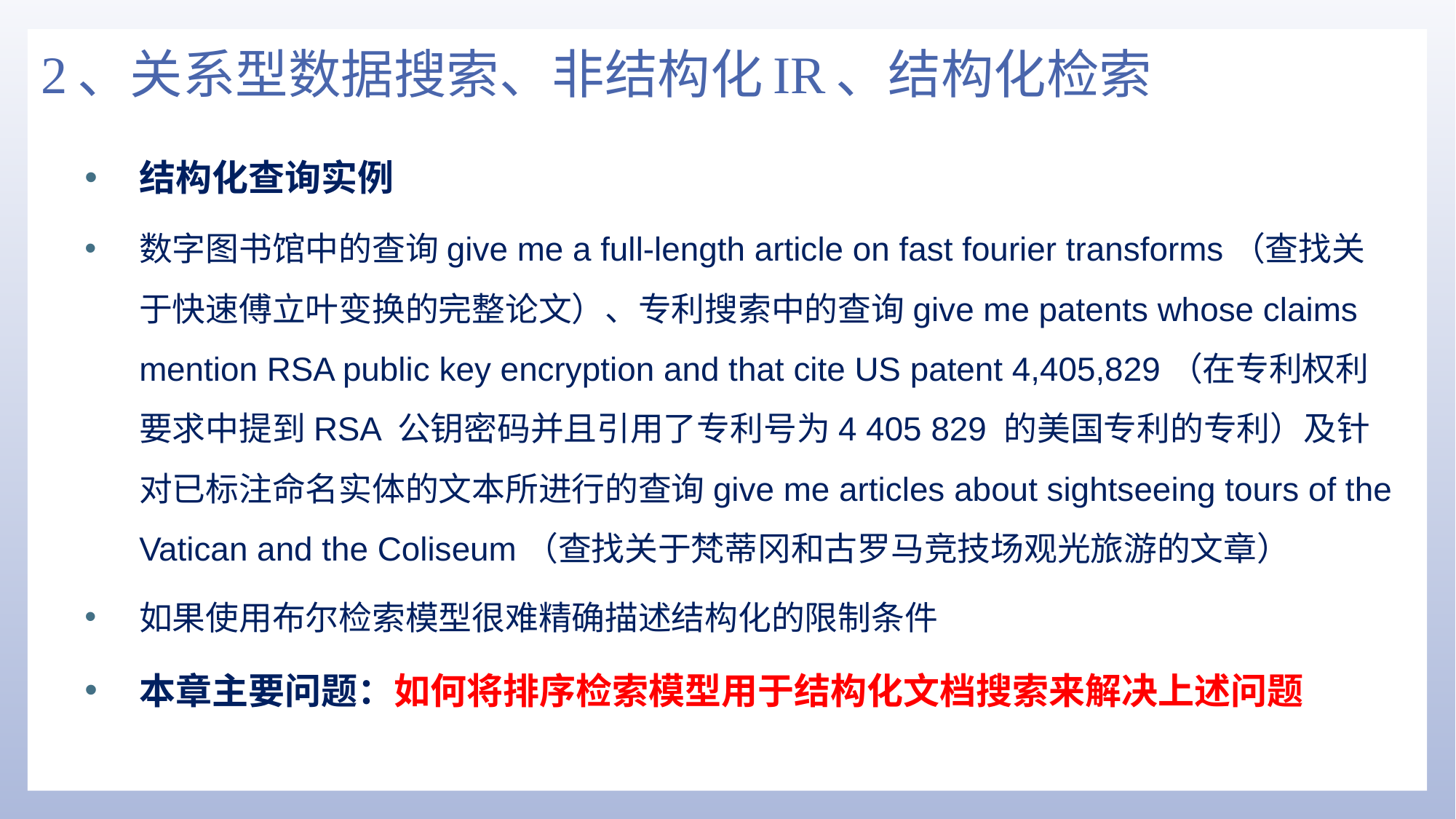

# 2、关系型数据搜索、非结构化IR、结构化检索
结构化查询实例
数字图书馆中的查询give me a full-length article on fast fourier transforms（查找关于快速傅立叶变换的完整论文）、专利搜索中的查询give me patents whose claims mention RSA public key encryption and that cite US patent 4,405,829（在专利权利要求中提到RSA 公钥密码并且引用了专利号为4 405 829 的美国专利的专利）及针对已标注命名实体的文本所进行的查询give me articles about sightseeing tours of the Vatican and the Coliseum（查找关于梵蒂冈和古罗马竞技场观光旅游的文章）
如果使用布尔检索模型很难精确描述结构化的限制条件
本章主要问题：如何将排序检索模型用于结构化文档搜索来解决上述问题